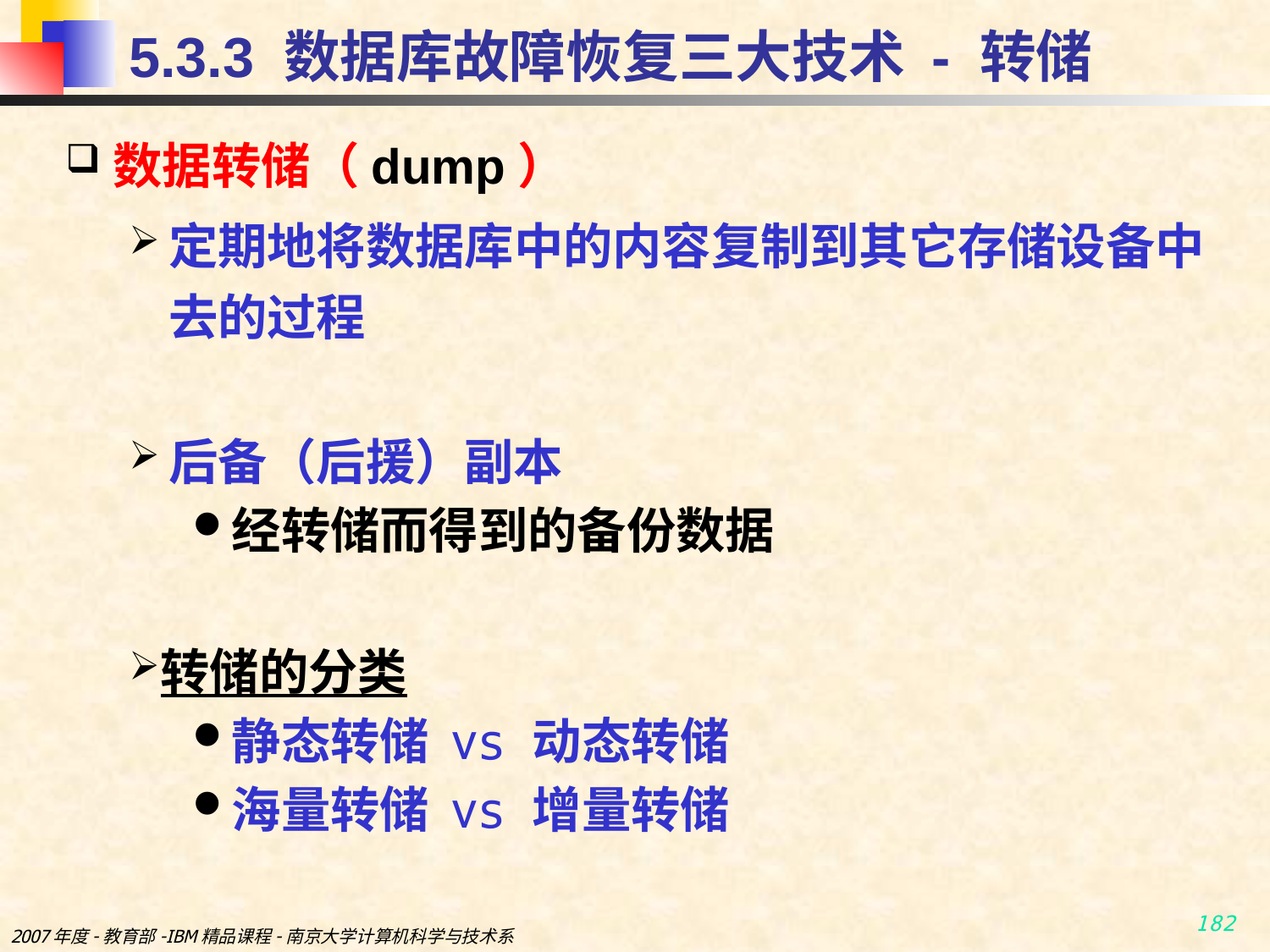

# 5.3.3 数据库故障恢复三大技术 - 转储
数据转储（dump）
定期地将数据库中的内容复制到其它存储设备中去的过程
后备（后援）副本
经转储而得到的备份数据
转储的分类
静态转储 vs 动态转储
海量转储 vs 增量转储
182